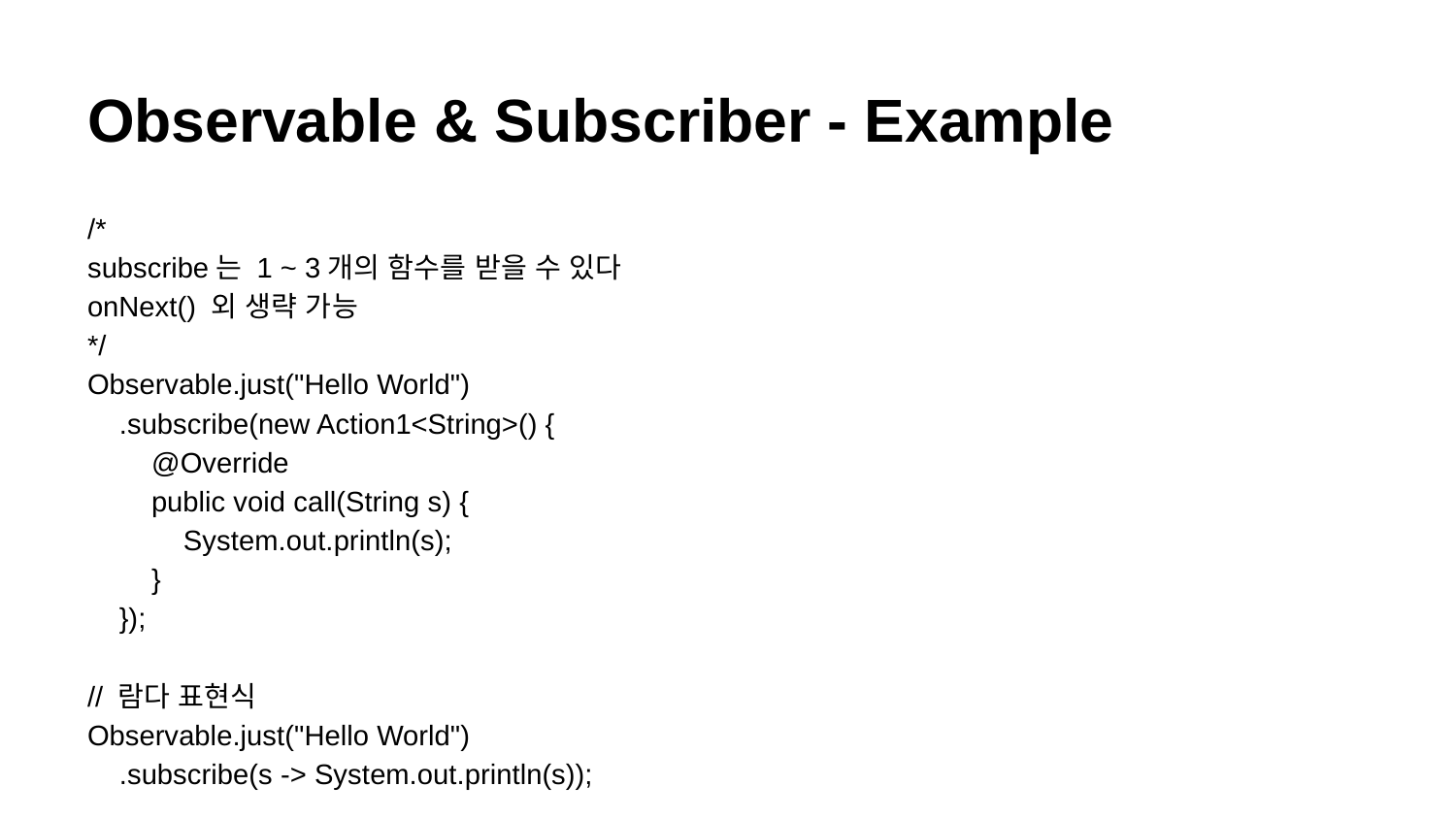

# Observable & Subscriber - Example
/*
subscribe는 1 ~ 3개의 함수를 받을 수 있다
onNext() 외 생략 가능
*/
Observable.just("Hello World")
    .subscribe(new Action1<String>() {
        @Override
        public void call(String s) {
            System.out.println(s);
        }
    });

// 람다 표현식
Observable.just("Hello World")
    .subscribe(s -> System.out.println(s));